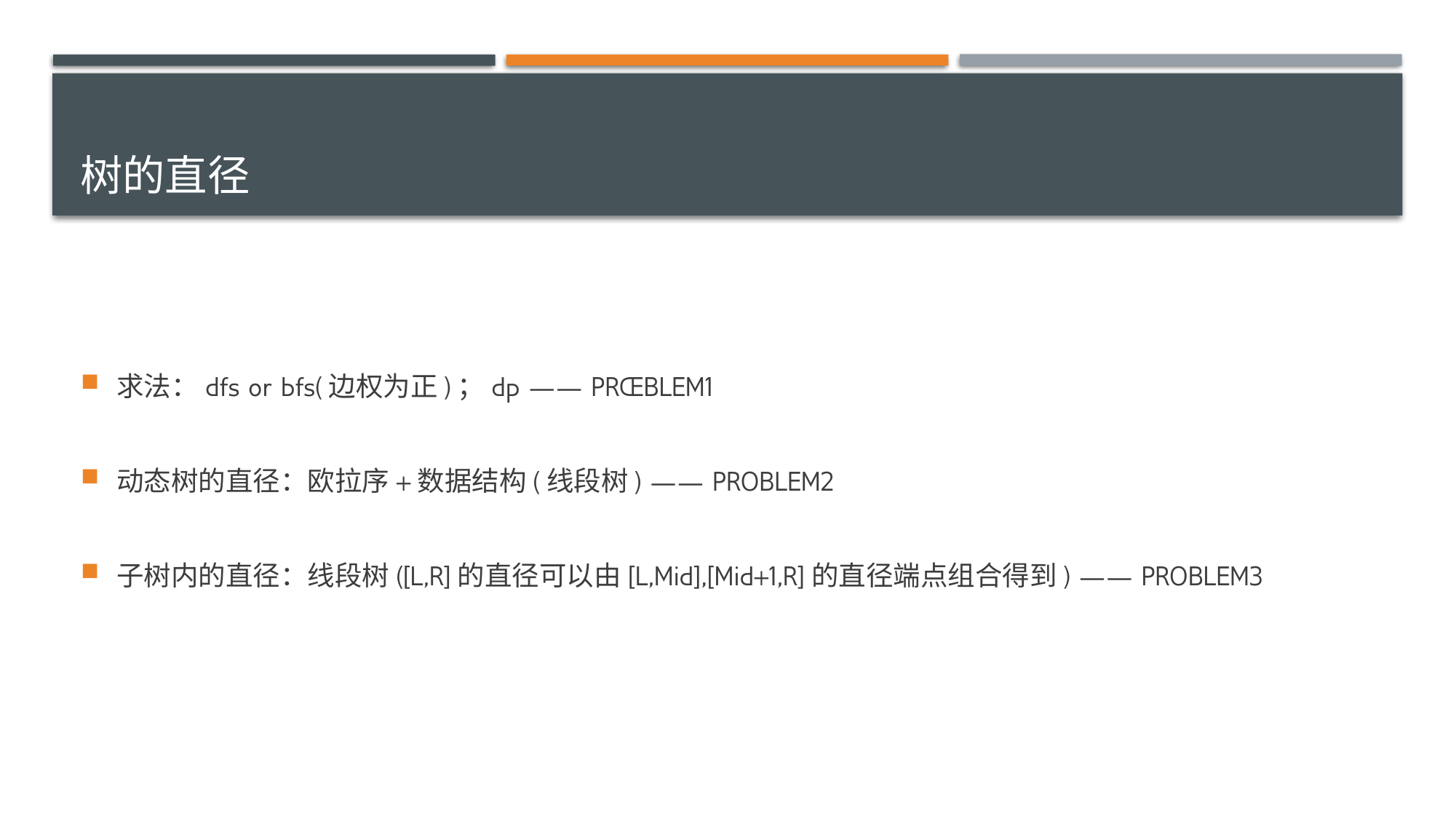

# 树的直径
求法：dfs or bfs(边权为正)；dp —— PROEBLEM1

动态树的直径：欧拉序+数据结构(线段树) —— PROBLEM2

子树内的直径：线段树([L,R]的直径可以由[L,Mid],[Mid+1,R]的直径端点组合得到) —— PROBLEM3